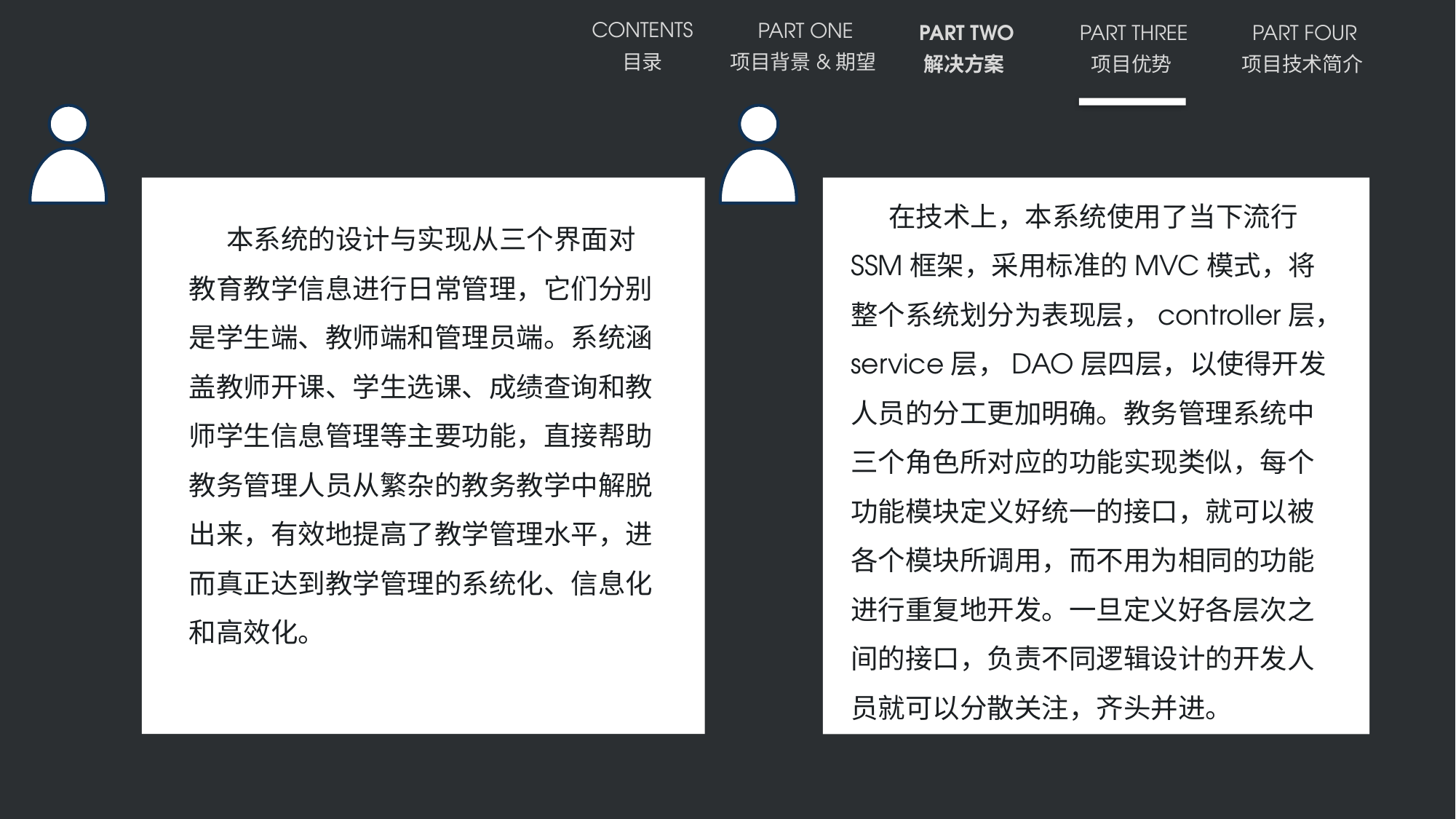

CONTENTS
目录
PART ONE
项目背景&期望
PART TWO
解决方案
PART THREE
项目优势
PART FOUR
项目技术简介

     在技术上，本系统使用了当下流行SSM框架，采用标准的MVC模式，将整个系统划分为表现层，controller层，service层，DAO层四层，以使得开发人员的分工更加明确。教务管理系统中三个角色所对应的功能实现类似，每个功能模块定义好统一的接口，就可以被各个模块所调用，而不用为相同的功能进行重复地开发。一旦定义好各层次之间的接口，负责不同逻辑设计的开发人员就可以分散关注，齐头并进。
     本系统的设计与实现从三个界面对教育教学信息进行日常管理，它们分别是学生端、教师端和管理员端。系统涵盖教师开课、学生选课、成绩查询和教师学生信息管理等主要功能，直接帮助教务管理人员从繁杂的教务教学中解脱出来，有效地提高了教学管理水平，进而真正达到教学管理的系统化、信息化和高效化。